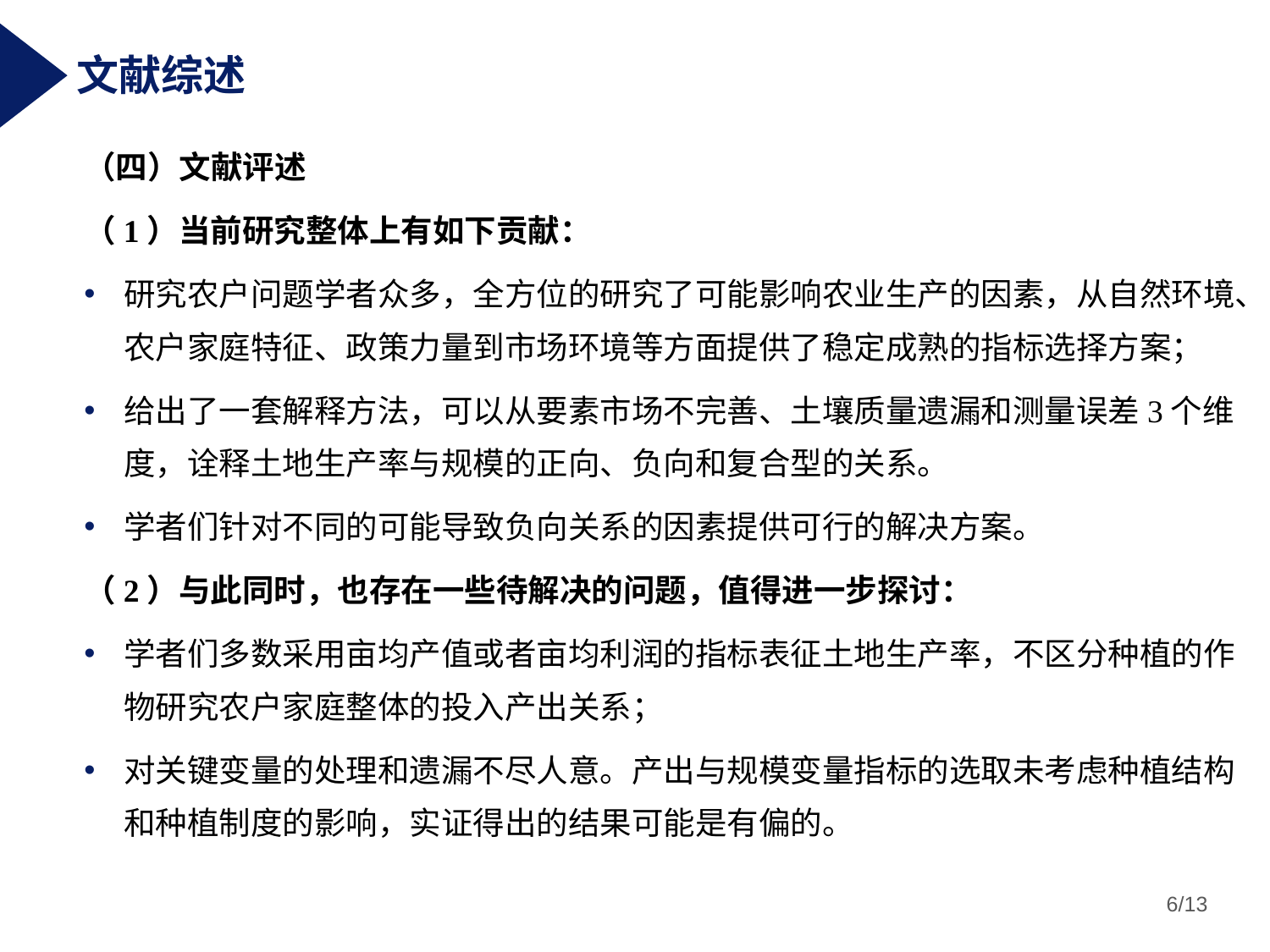

文献综述
（四）文献评述
（1）当前研究整体上有如下贡献：
研究农户问题学者众多，全方位的研究了可能影响农业生产的因素，从自然环境、农户家庭特征、政策力量到市场环境等方面提供了稳定成熟的指标选择方案；
给出了一套解释方法，可以从要素市场不完善、土壤质量遗漏和测量误差3个维度，诠释土地生产率与规模的正向、负向和复合型的关系。
学者们针对不同的可能导致负向关系的因素提供可行的解决方案。
（2）与此同时，也存在一些待解决的问题，值得进一步探讨：
学者们多数采用亩均产值或者亩均利润的指标表征土地生产率，不区分种植的作物研究农户家庭整体的投入产出关系；
对关键变量的处理和遗漏不尽人意。产出与规模变量指标的选取未考虑种植结构和种植制度的影响，实证得出的结果可能是有偏的。